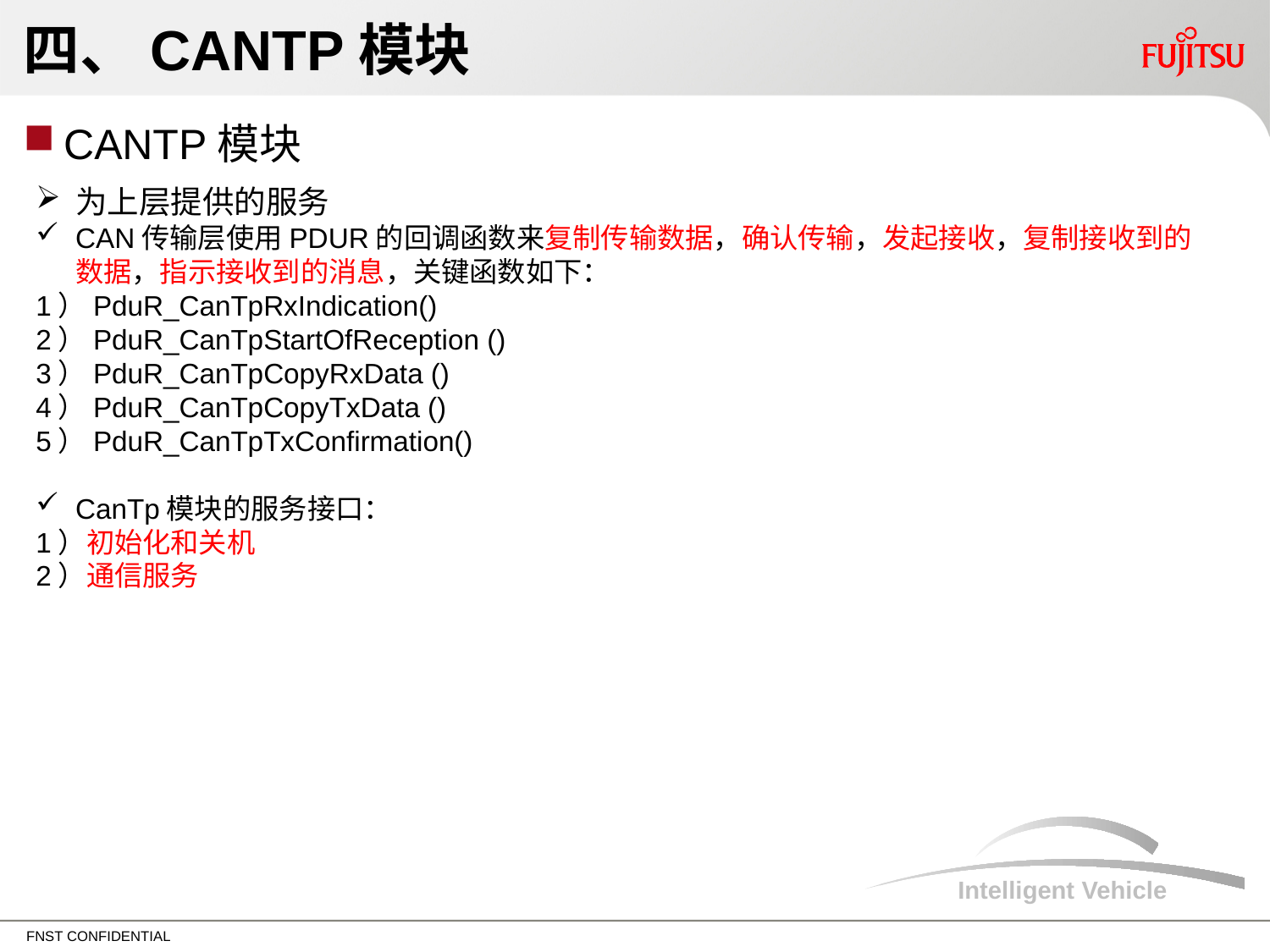

# 四、CANTP模块
CANTP模块
为上层提供的服务
CAN传输层使用PDUR的回调函数来复制传输数据，确认传输，发起接收，复制接收到的数据，指示接收到的消息，关键函数如下：
1）PduR_CanTpRxIndication()
2）PduR_CanTpStartOfReception ()
3）PduR_CanTpCopyRxData ()
4）PduR_CanTpCopyTxData ()
5）PduR_CanTpTxConfirmation()

CanTp模块的服务接口：
1）初始化和关机
2）通信服务